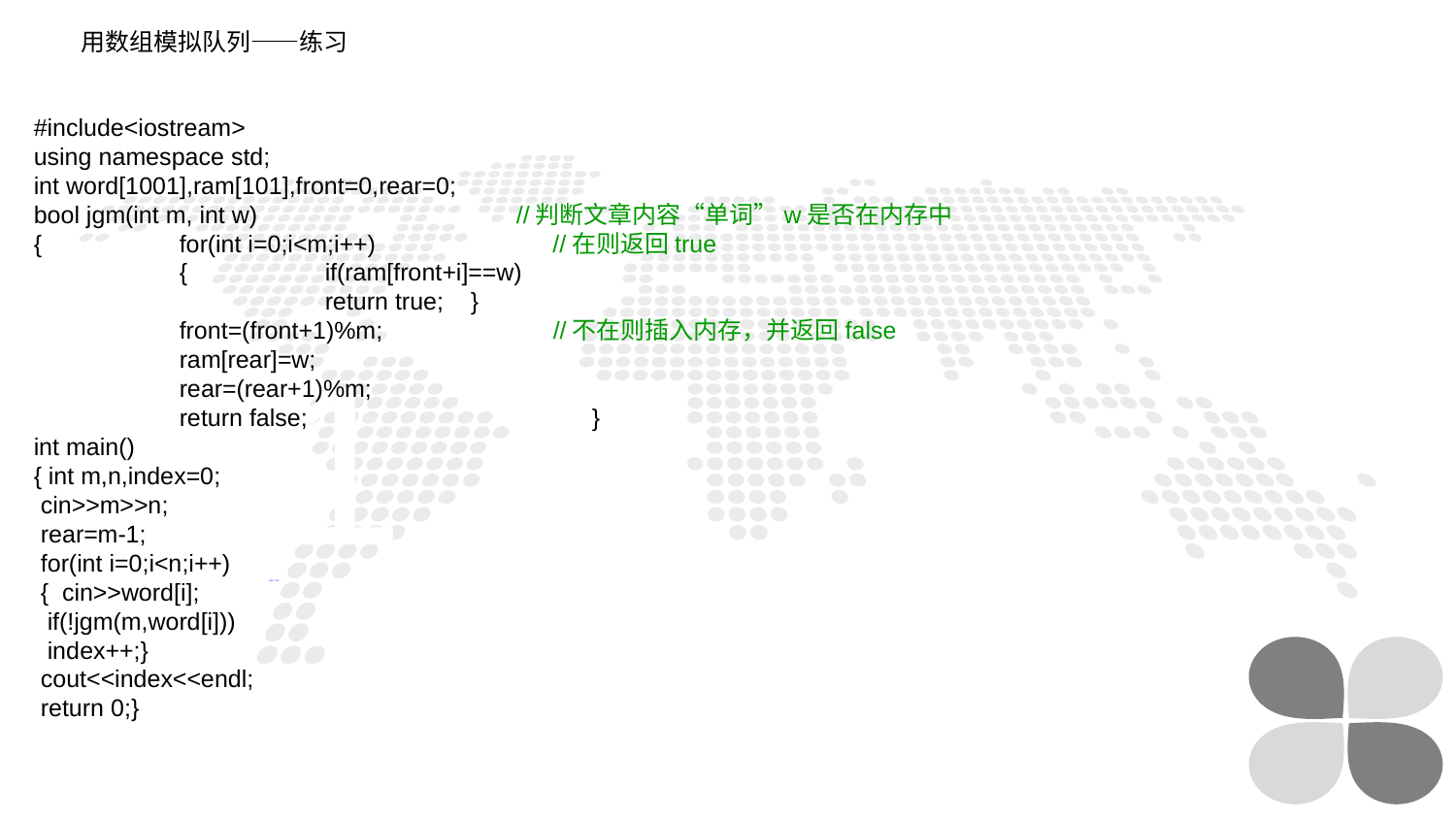

用数组模拟队列——练习
#include<iostream>
using namespace std;
int word[1001],ram[101],front=0,rear=0;
bool jgm(int m, int w)                                      //判断文章内容“单词”w是否在内存中
{	for(int i=0;i<m;i++)                          //在则返回true
	{	if(ram[front+i]==w)
		return true;	}
	front=(front+1)%m;                         //不在则插入内存，并返回false
	ram[rear]=w;
	rear=(rear+1)%m;
	return false;                                          }
int main()
{ int m,n,index=0;
 cin>>m>>n;
 rear=m-1;
 for(int i=0;i<n;i++)
 {  cin>>word[i];
  if(!jgm(m,word[i]))
  index++;}
 cout<<index<<endl;
 return 0;}
1
PART  ONE